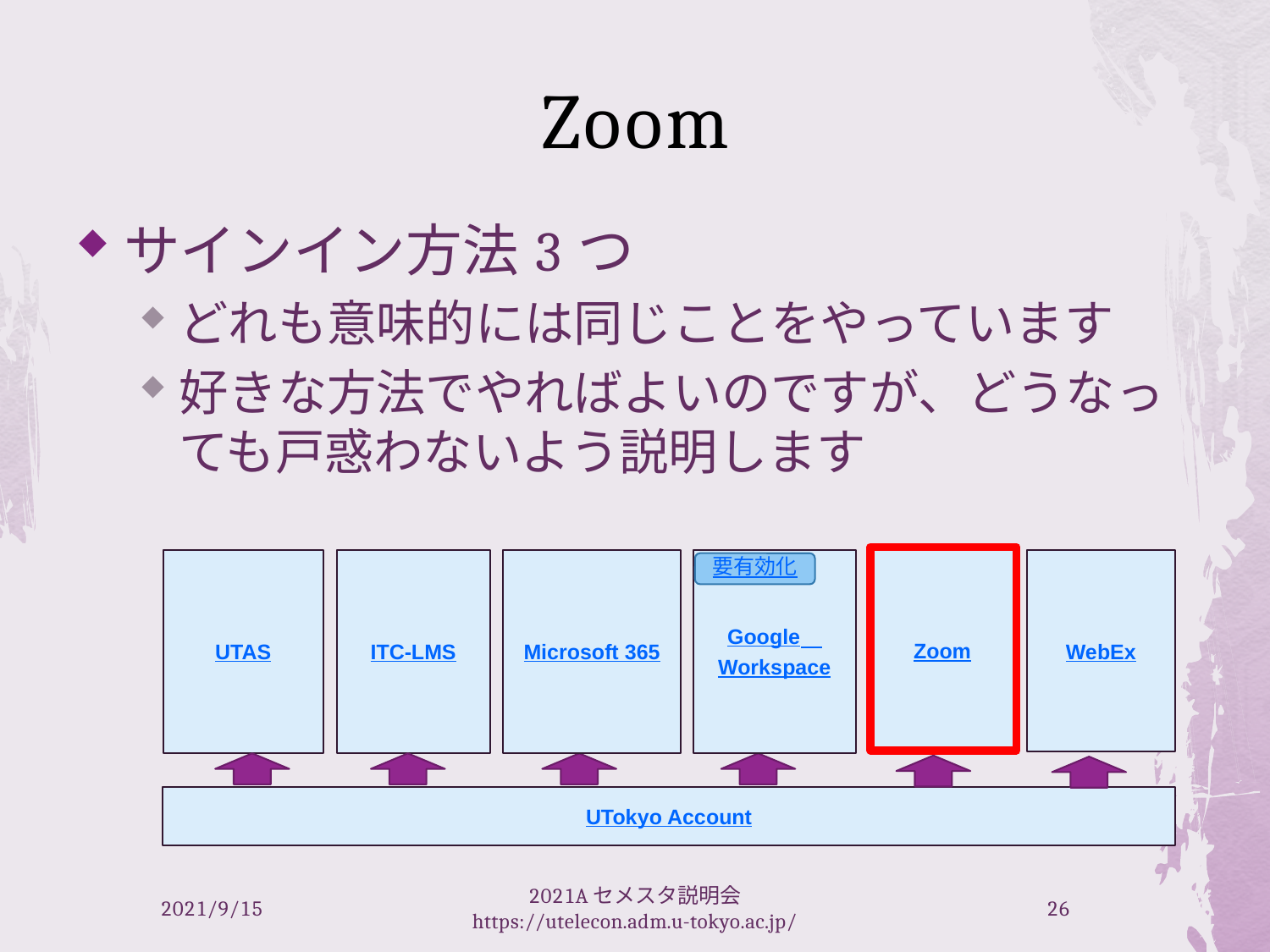

# Zoom
サインイン方法3つ
どれも意味的には同じことをやっています
好きな方法でやればよいのですが、どうなっても戸惑わないよう説明します

UTAS
ITC-LMS
Microsoft 365
Google　Workspace
Zoom
WebEx

UTokyo Account
要有効化
2021/9/15
2021Aセメスタ説明会 https://utelecon.adm.u-tokyo.ac.jp/
26